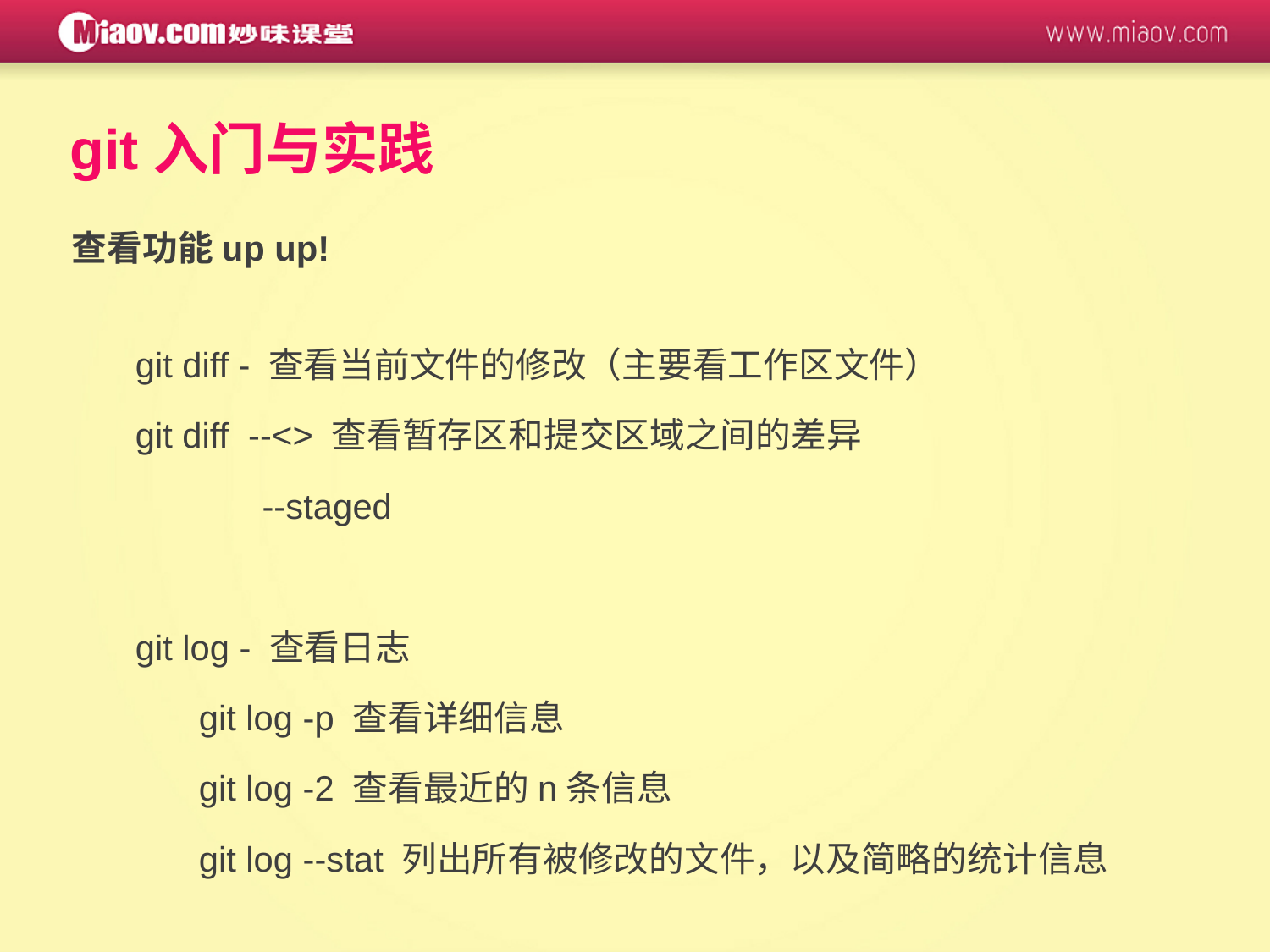

git入门与实践

查看功能up up!

git diff - 查看当前文件的修改（主要看工作区文件）
git diff  --<> 查看暂存区和提交区域之间的差异
             --staged

git log - 查看日志
	git log -p 查看详细信息
	git log -2 查看最近的n条信息
	git log --stat 列出所有被修改的文件，以及简略的统计信息